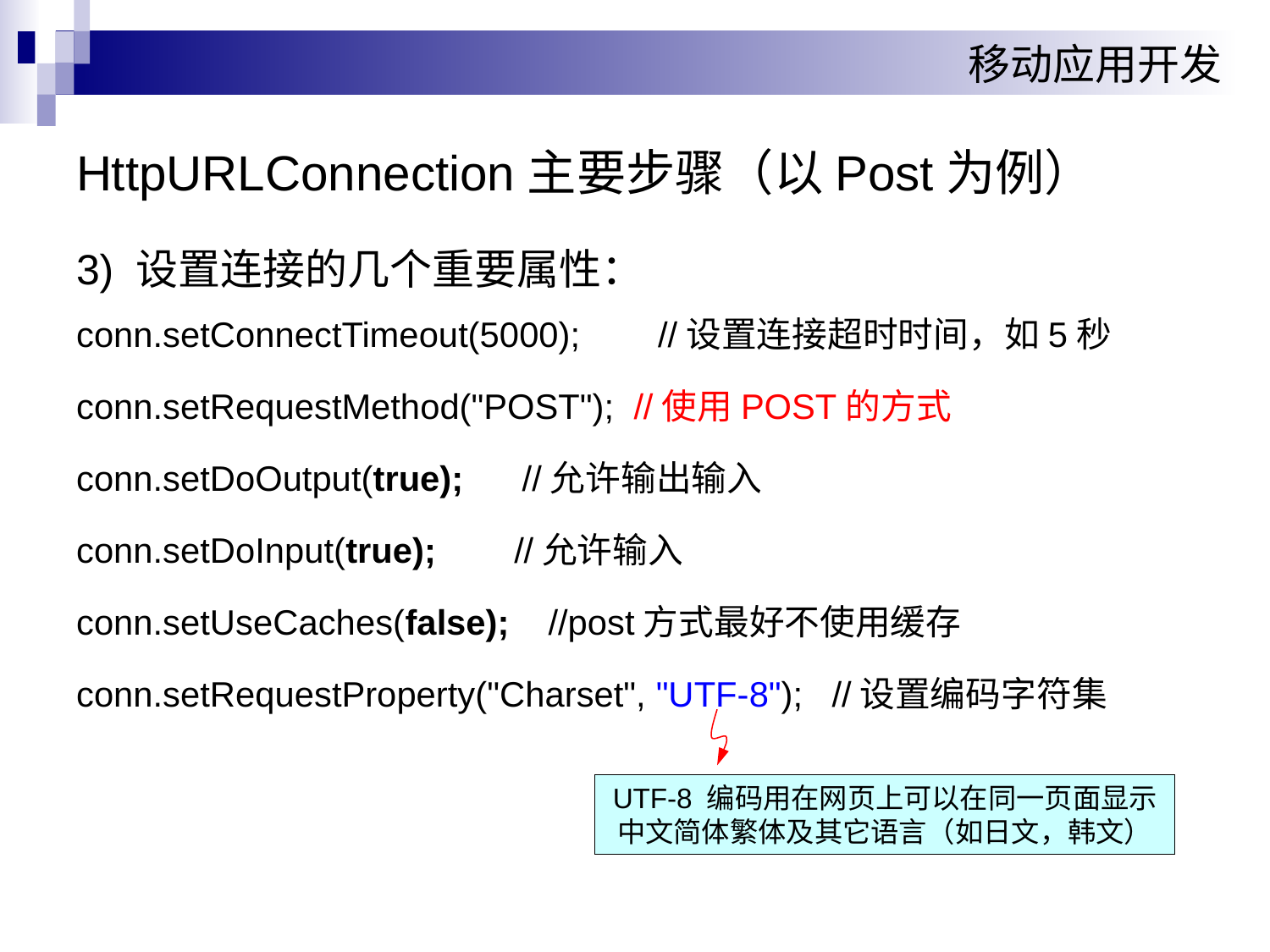

# HttpURLConnection主要步骤（以Post为例）
3) 设置连接的几个重要属性：
conn.setConnectTimeout(5000);        //设置连接超时时间，如5秒
conn.setRequestMethod("POST");  //使用POST的方式
conn.setDoOutput(true);      //允许输出输入
conn.setDoInput(true);        //允许输入
conn.setUseCaches(false);    //post方式最好不使用缓存
conn.setRequestProperty("Charset", "UTF-8");   //设置编码字符集

UTF-8 编码用在网页上可以在同一页面显示中文简体繁体及其它语言（如日文，韩文）